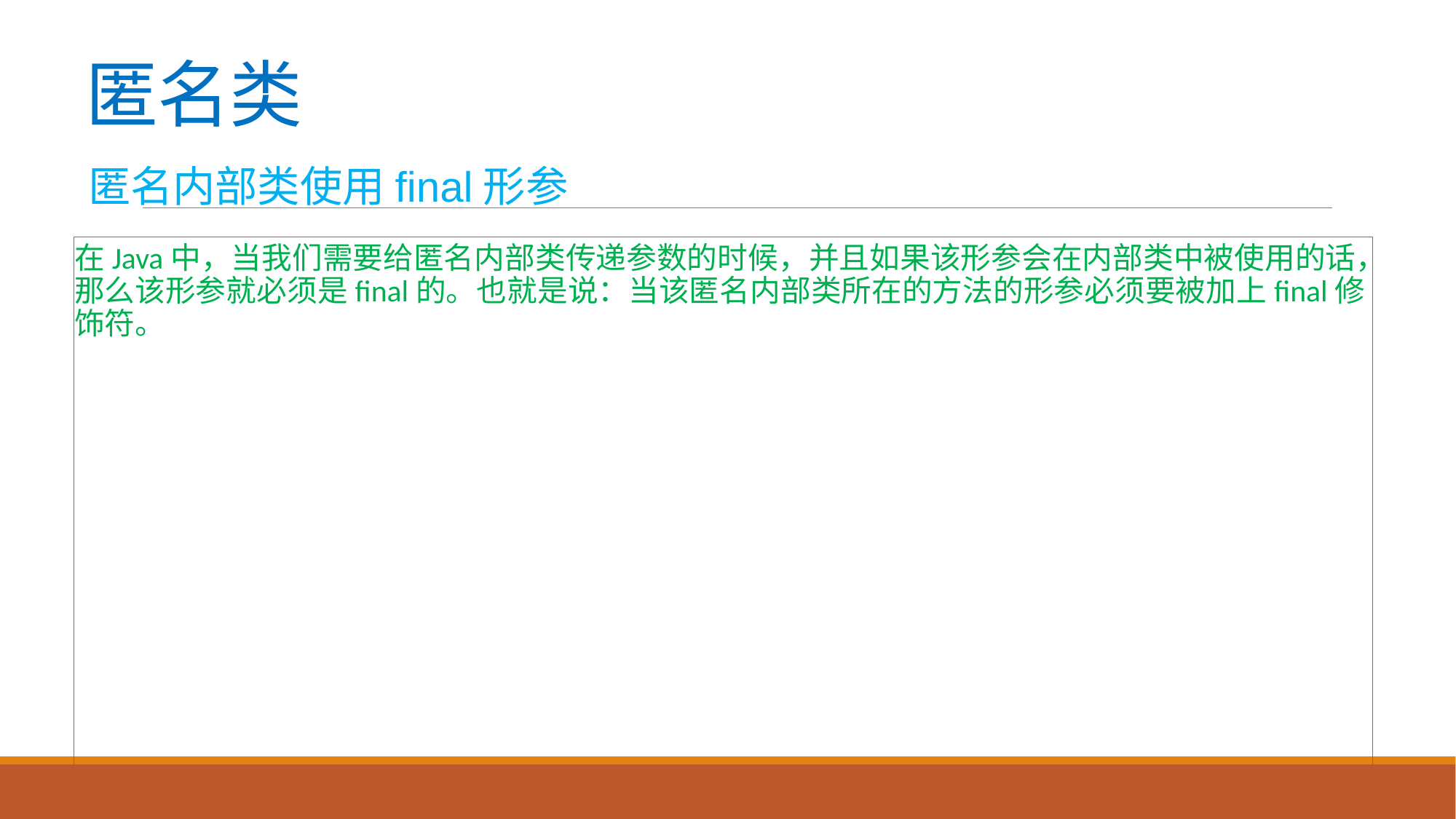

# 匿名类
匿名内部类使用final形参
在Java中，当我们需要给匿名内部类传递参数的时候，并且如果该形参会在内部类中被使用的话，那么该形参就必须是final的。也就是说：当该匿名内部类所在的方法的形参必须要被加上final修饰符。